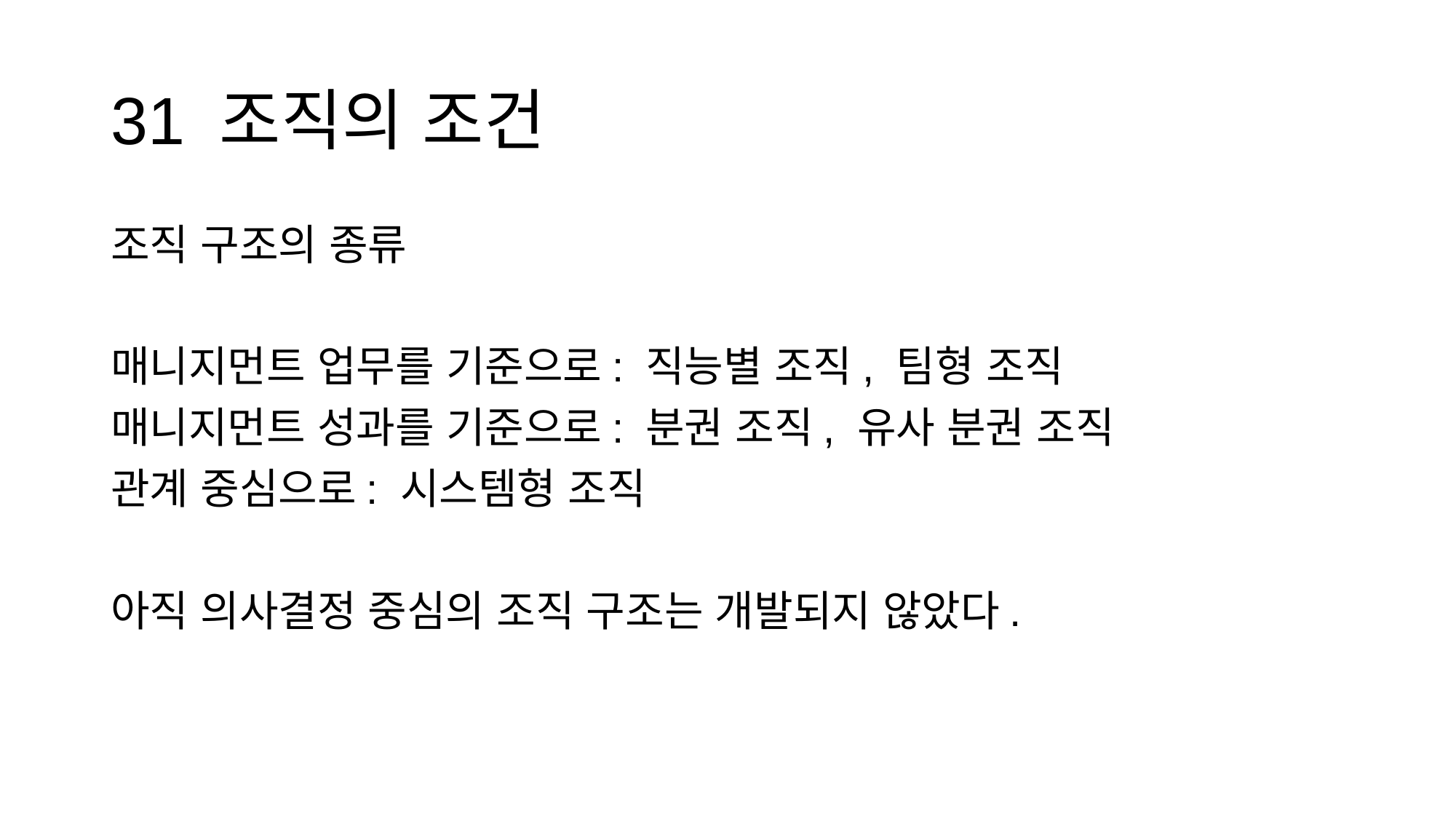

# 31 조직의 조건
조직 구조의 종류

매니지먼트 업무를 기준으로: 직능별 조직, 팀형 조직
매니지먼트 성과를 기준으로: 분권 조직, 유사 분권 조직
관계 중심으로: 시스템형 조직

아직 의사결정 중심의 조직 구조는 개발되지 않았다.